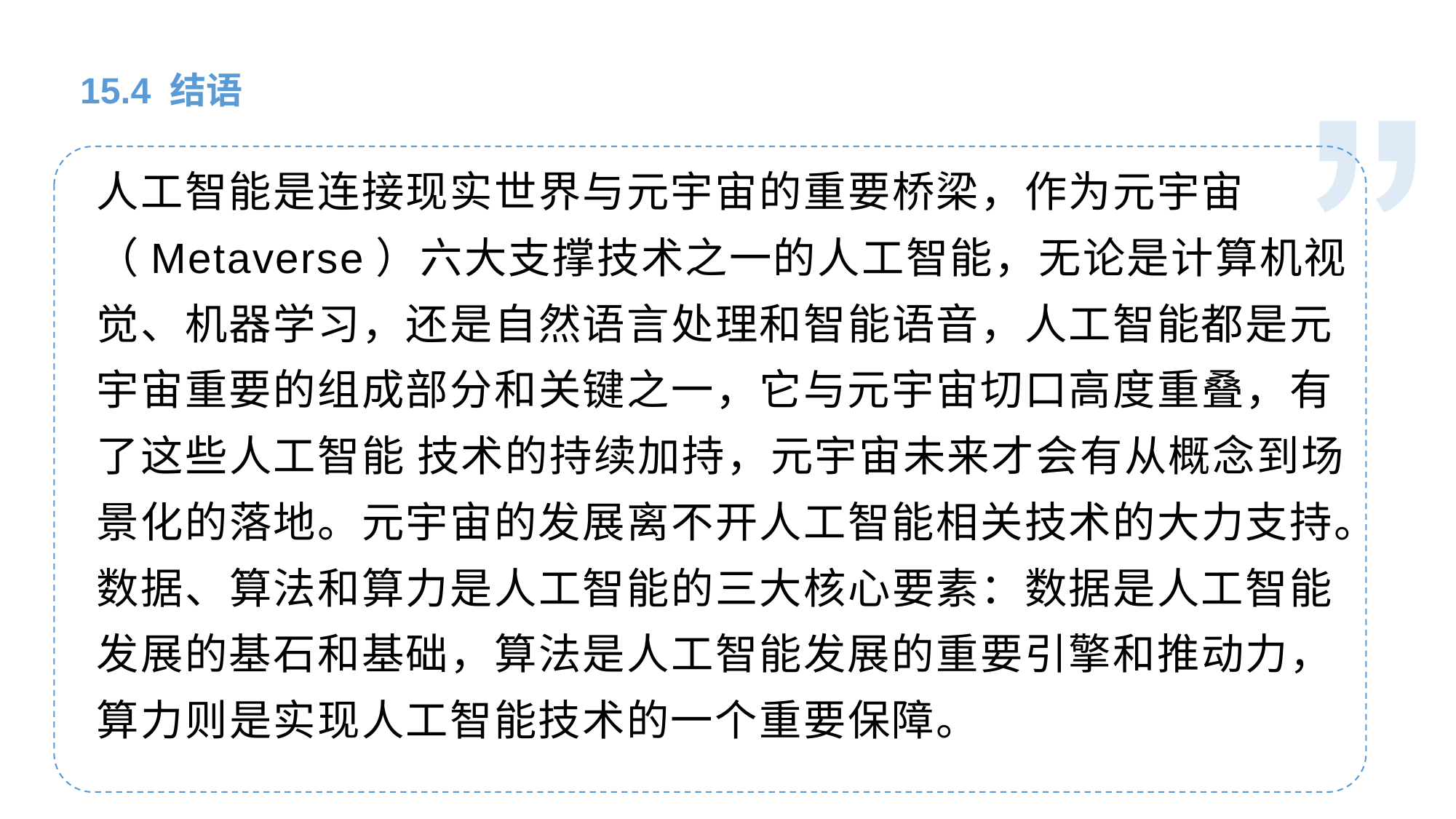

人工智能基础
15.4 结语

人工智能是连接现实世界与元宇宙的重要桥梁，作为元宇宙（Metaverse）六大支撑技术之一的人工智能，无论是计算机视觉、机器学习，还是自然语言处理和智能语音，人工智能都是元宇宙重要的组成部分和关键之一，它与元宇宙切口高度重叠，有了这些人工智能 技术的持续加持，元宇宙未来才会有从概念到场景化的落地。元宇宙的发展离不开人工智能相关技术的大力支持。数据、算法和算力是人工智能的三大核心要素：数据是人工智能发展的基石和基础，算法是人工智能发展的重要引擎和推动力，算力则是实现人工智能技术的一个重要保障。